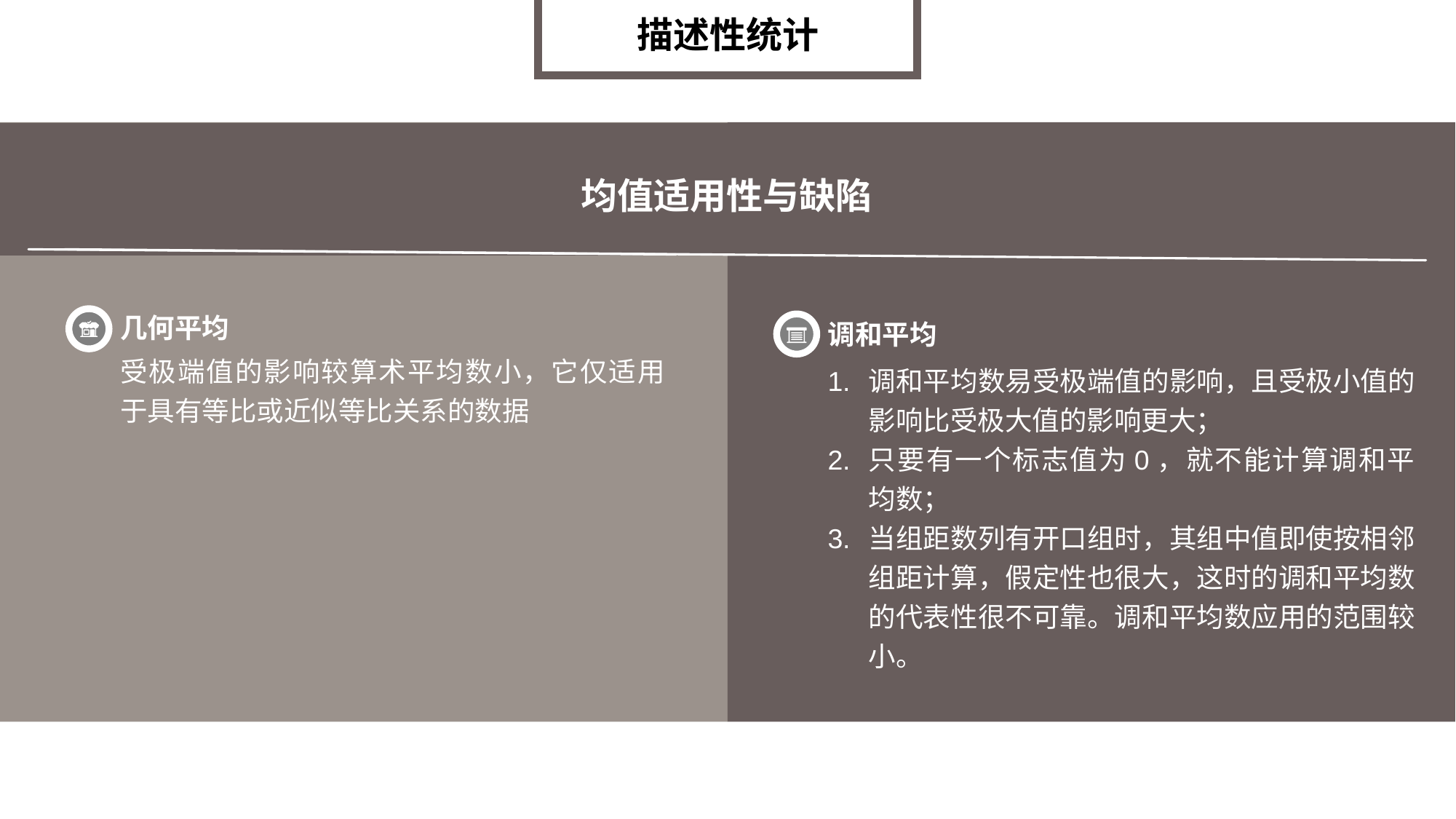

描述性统计
均值适用性与缺陷

几何平均

调和平均

受极端值的影响较算术平均数小，它仅适用于具有等比或近似等比关系的数据
调和平均数易受极端值的影响，且受极小值的影响比受极大值的影响更大；
只要有一个标志值为0，就不能计算调和平均数；
当组距数列有开口组时，其组中值即使按相邻组距计算，假定性也很大，这时的调和平均数的代表性很不可靠。调和平均数应用的范围较小。